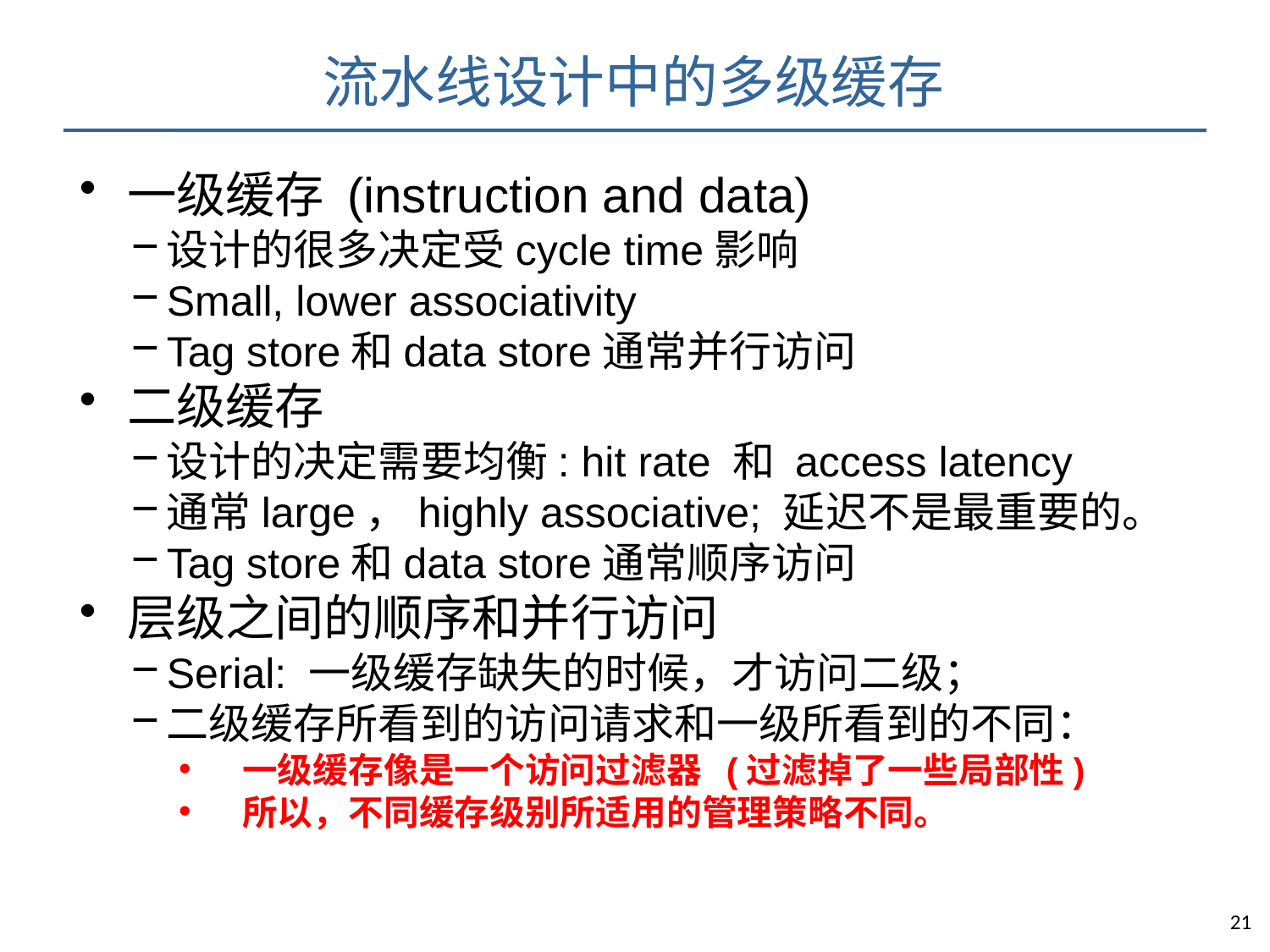

# 流水线设计中的多级缓存
一级缓存 (instruction and data)
设计的很多决定受cycle time影响
Small, lower associativity
Tag store和data store通常并行访问
二级缓存
设计的决定需要均衡: hit rate 和 access latency
通常large，highly associative; 延迟不是最重要的。
Tag store和data store通常顺序访问
层级之间的顺序和并行访问
Serial: 一级缓存缺失的时候，才访问二级；
二级缓存所看到的访问请求和一级所看到的不同：
一级缓存像是一个访问过滤器  (过滤掉了一些局部性)
所以，不同缓存级别所适用的管理策略不同。
21